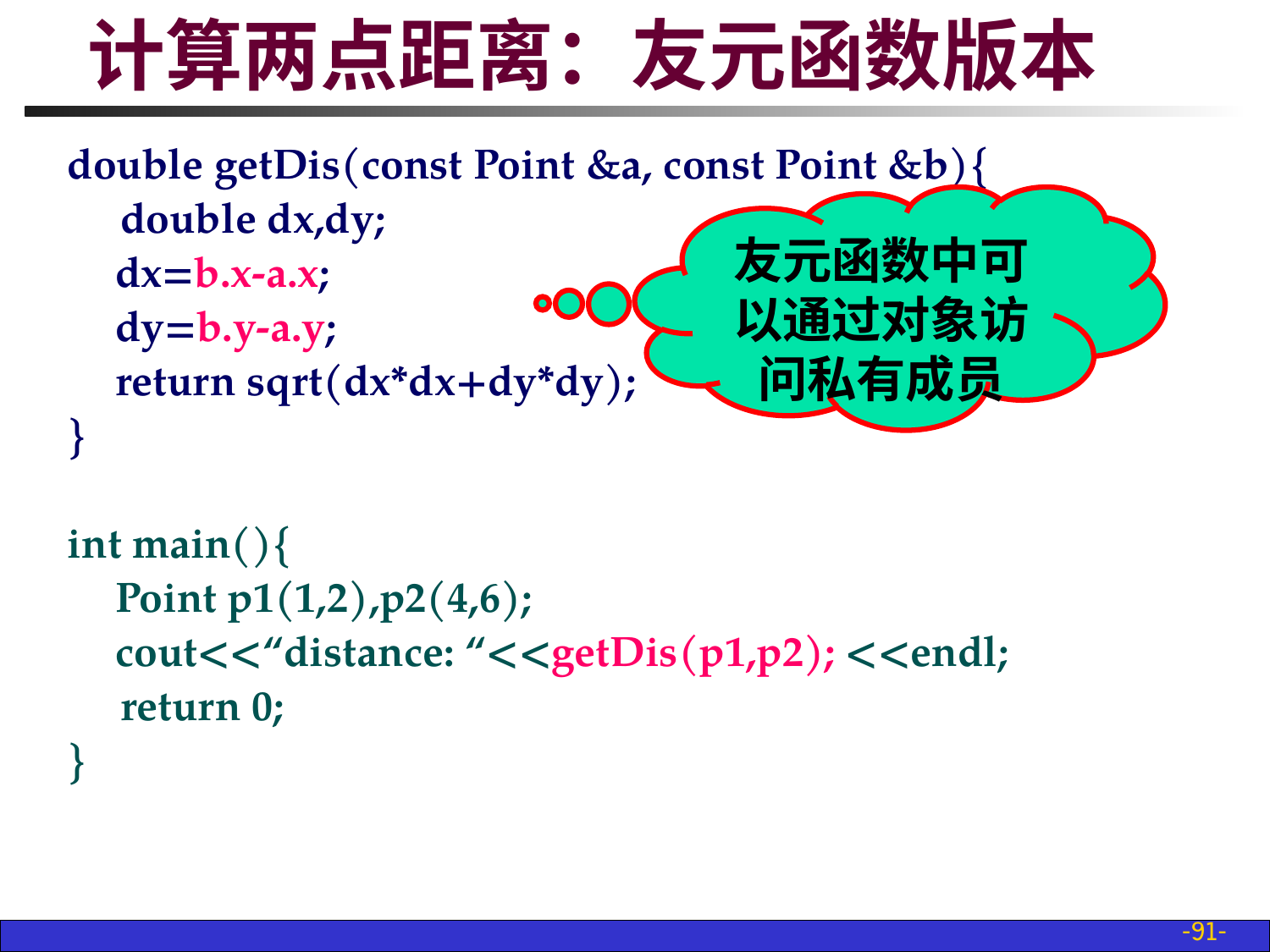

# 计算两点距离：友元函数版本
double getDis(const Point &a, const Point &b){
     double dx,dy;
	dx=b.x-a.x;
	dy=b.y-a.y;
	return sqrt(dx*dx+dy*dy);
}

int main(){
	Point p1(1,2),p2(4,6);
	cout<<“distance: “<<getDis(p1,p2); <<endl;
     return 0;
}
友元函数中可以通过对象访问私有成员
-91-